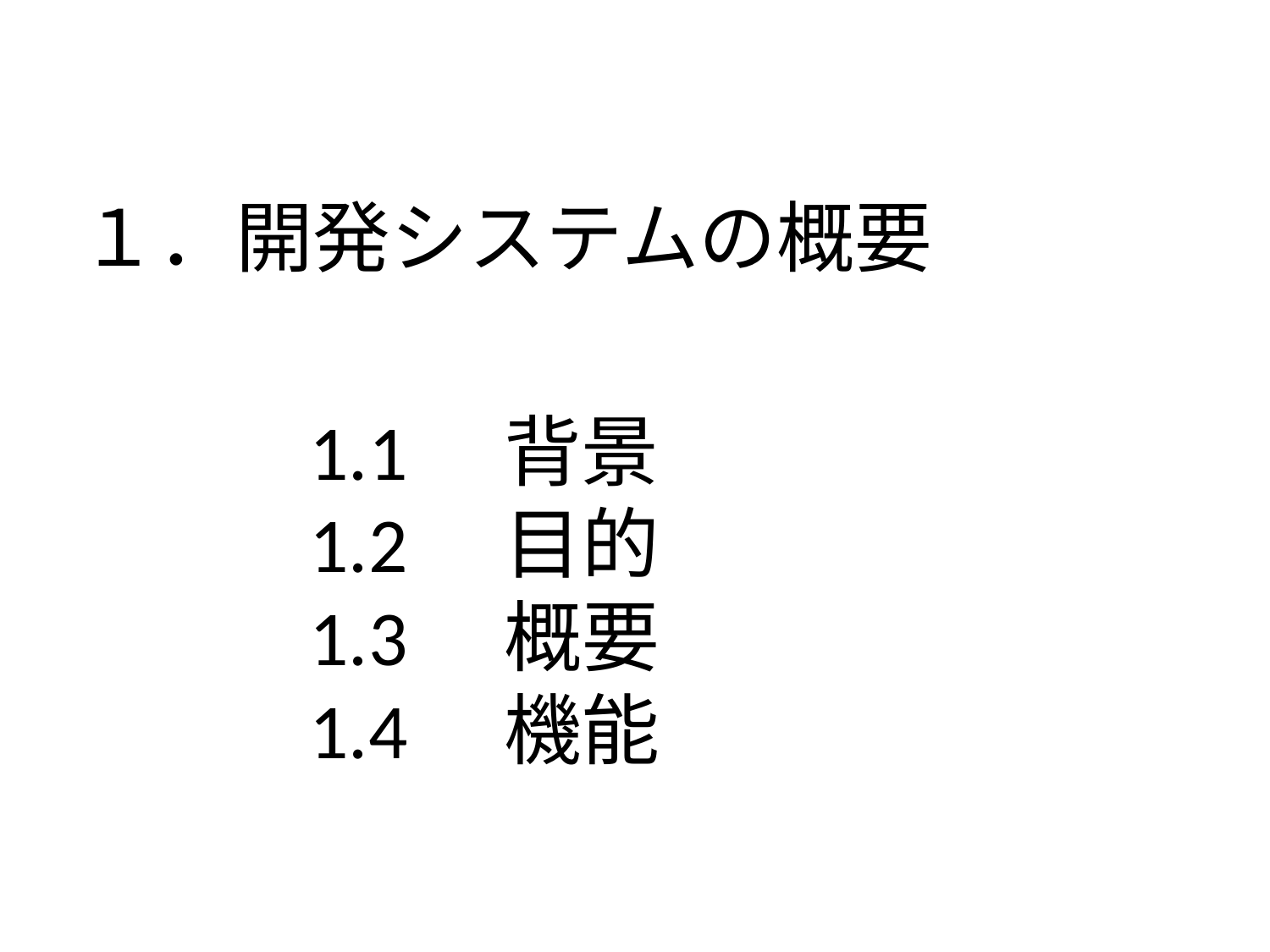

# １．開発システムの概要
　 　1.1　背景
　　1.2　目的
　　1.3　概要
　　1.4　機能